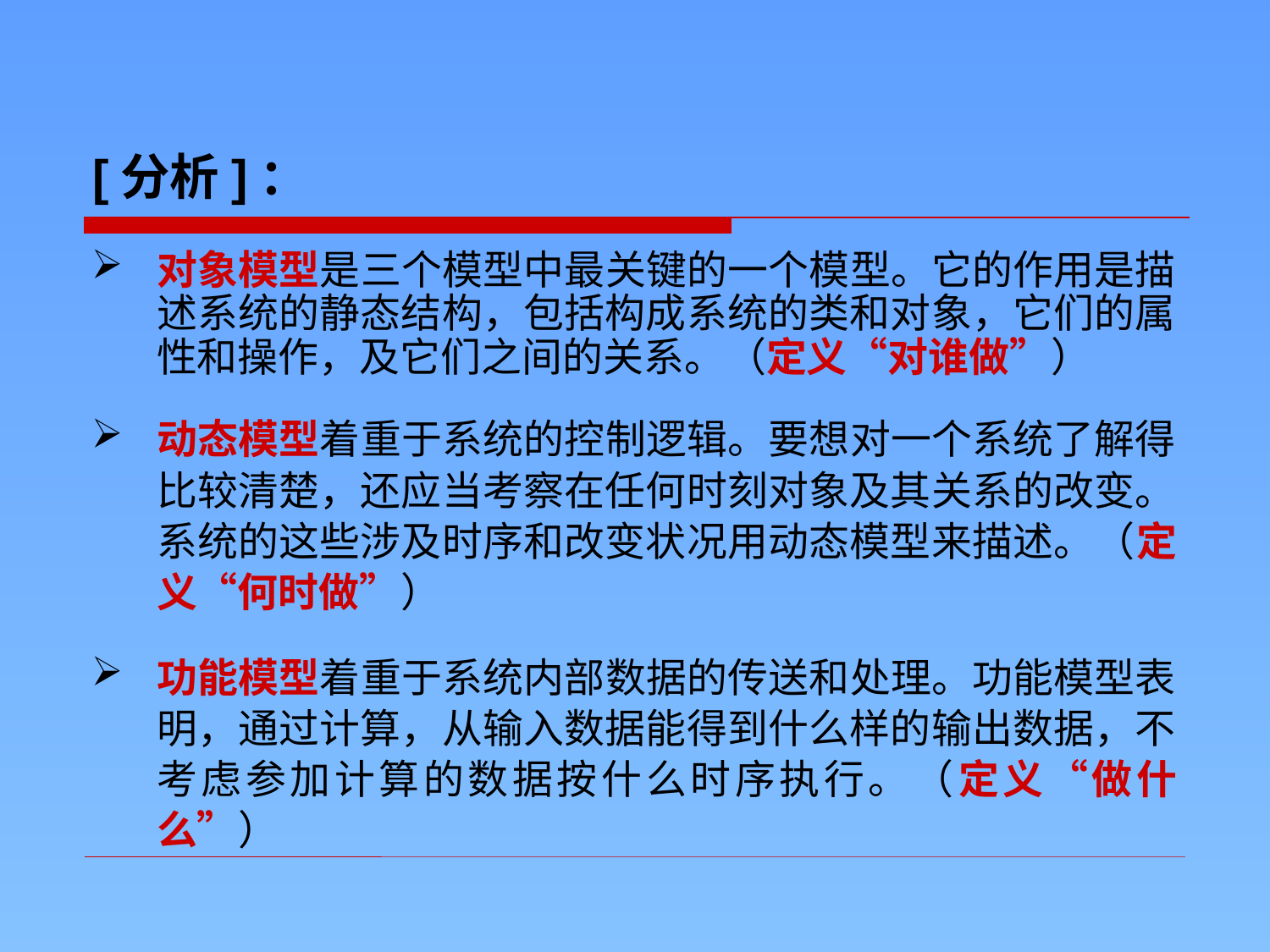

[分析]：
对象模型是三个模型中最关键的一个模型。它的作用是描述系统的静态结构，包括构成系统的类和对象，它们的属性和操作，及它们之间的关系。（定义“对谁做”）

动态模型着重于系统的控制逻辑。要想对一个系统了解得比较清楚，还应当考察在任何时刻对象及其关系的改变。系统的这些涉及时序和改变状况用动态模型来描述。（定义“何时做”）

功能模型着重于系统内部数据的传送和处理。功能模型表明，通过计算，从输入数据能得到什么样的输出数据，不考虑参加计算的数据按什么时序执行。（定义“做什么”）